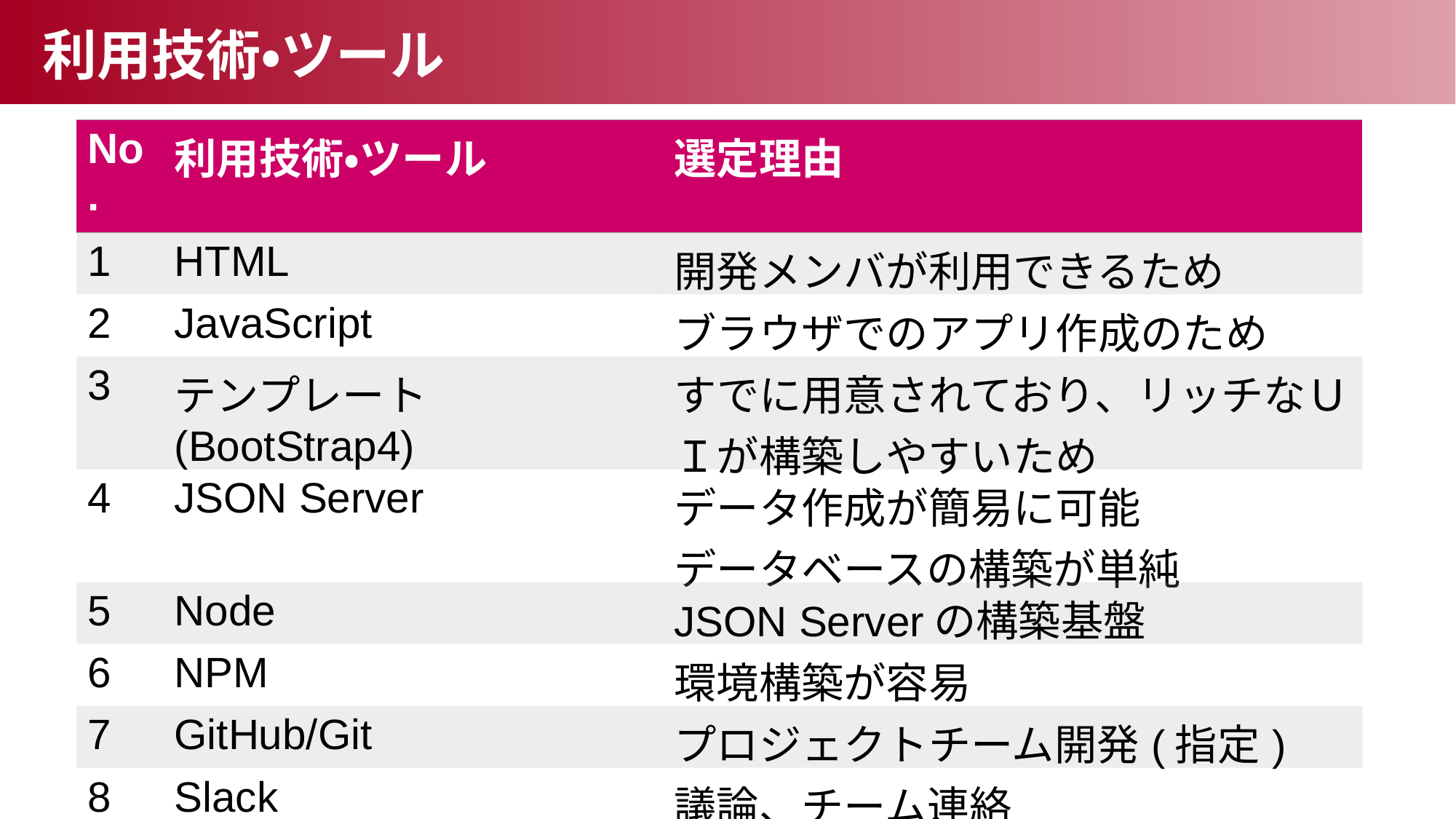

利用技術・ツール
| No. | 利用技術・ツール | 選定理由 |
| --- | --- | --- |
| 1 | HTML | 開発メンバが利用できるため |
| 2 | JavaScript | ブラウザでのアプリ作成のため |
| 3 | テンプレート(BootStrap4) | すでに用意されており、リッチなＵＩが構築しやすいため |
| 4 | JSON Server | データ作成が簡易に可能 データベースの構築が単純 |
| 5 | Node | JSON Serverの構築基盤 |
| 6 | NPM | 環境構築が容易 |
| 7 | GitHub/Git | プロジェクトチーム開発(指定) |
| 8 | Slack | 議論、チーム連絡 |